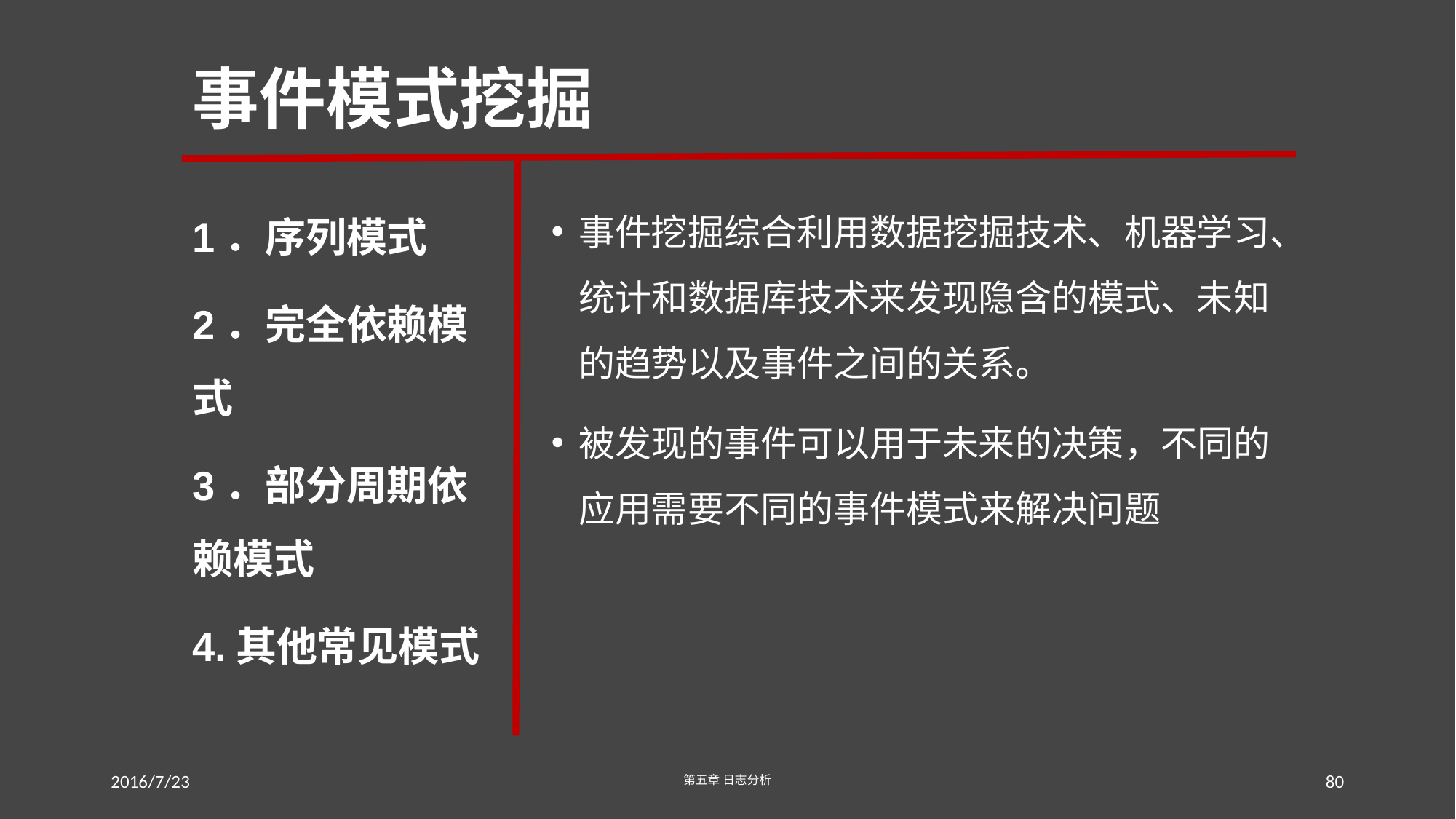

# 事件模式挖掘
1．序列模式
2．完全依赖模式
3．部分周期依赖模式
4.其他常见模式
事件挖掘综合利用数据挖掘技术、机器学习、统计和数据库技术来发现隐含的模式、未知的趋势以及事件之间的关系。
被发现的事件可以用于未来的决策，不同的应用需要不同的事件模式来解决问题
2016/7/23
第五章 日志分析
80